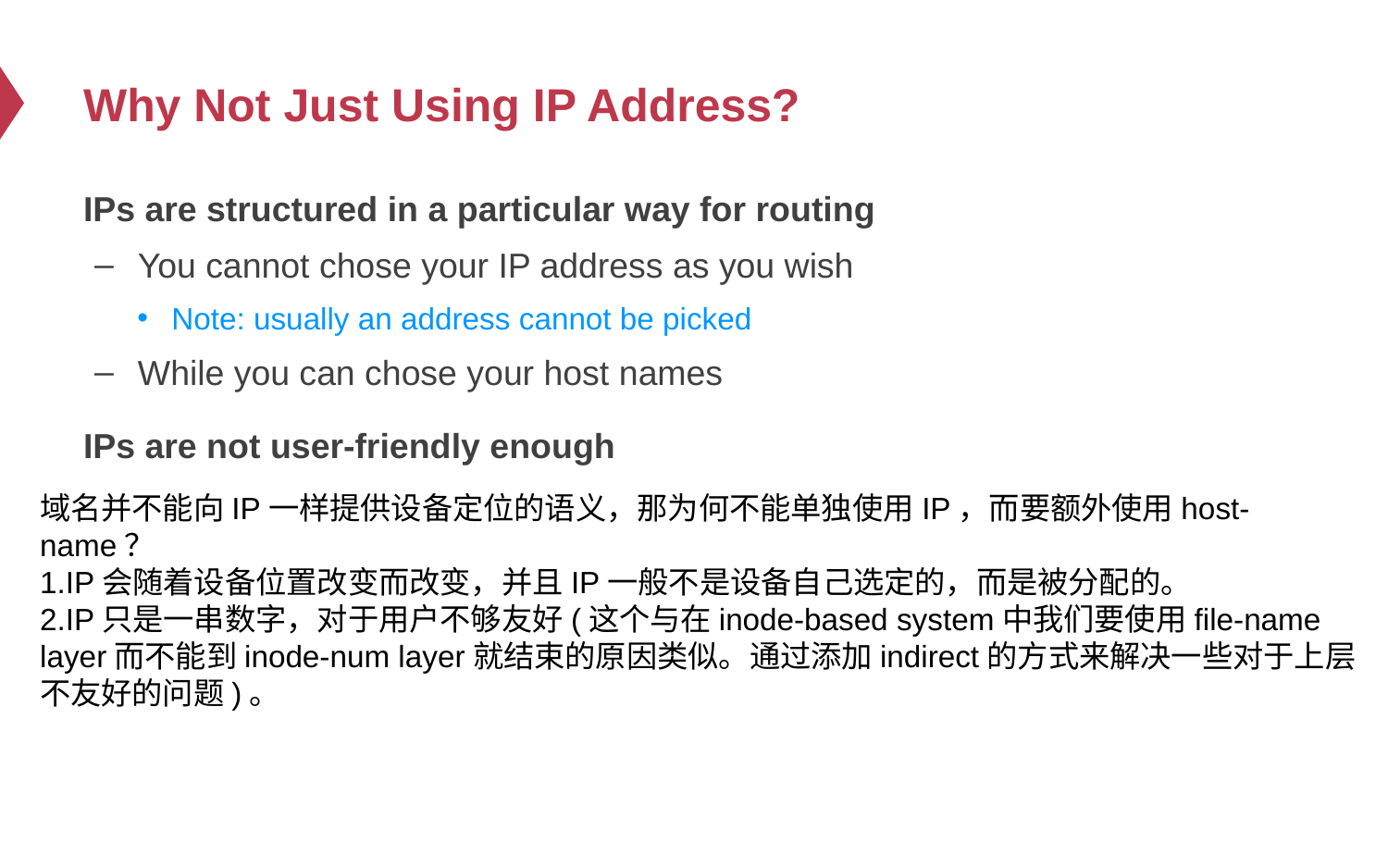

# Why Not Just Using IP Address?
IPs are structured in a particular way for routing
You cannot chose your IP address as you wish
Note: usually an address cannot be picked
While you can chose your host names
IPs are not user-friendly enough

域名并不能向IP一样提供设备定位的语义，那为何不能单独使用IP，而要额外使用host-name？
1.IP会随着设备位置改变而改变，并且IP一般不是设备自己选定的，而是被分配的。
2.IP只是一串数字，对于用户不够友好(这个与在inode-based system中我们要使用file-name layer而不能到inode-num layer就结束的原因类似。通过添加indirect的方式来解决一些对于上层不友好的问题)。
5